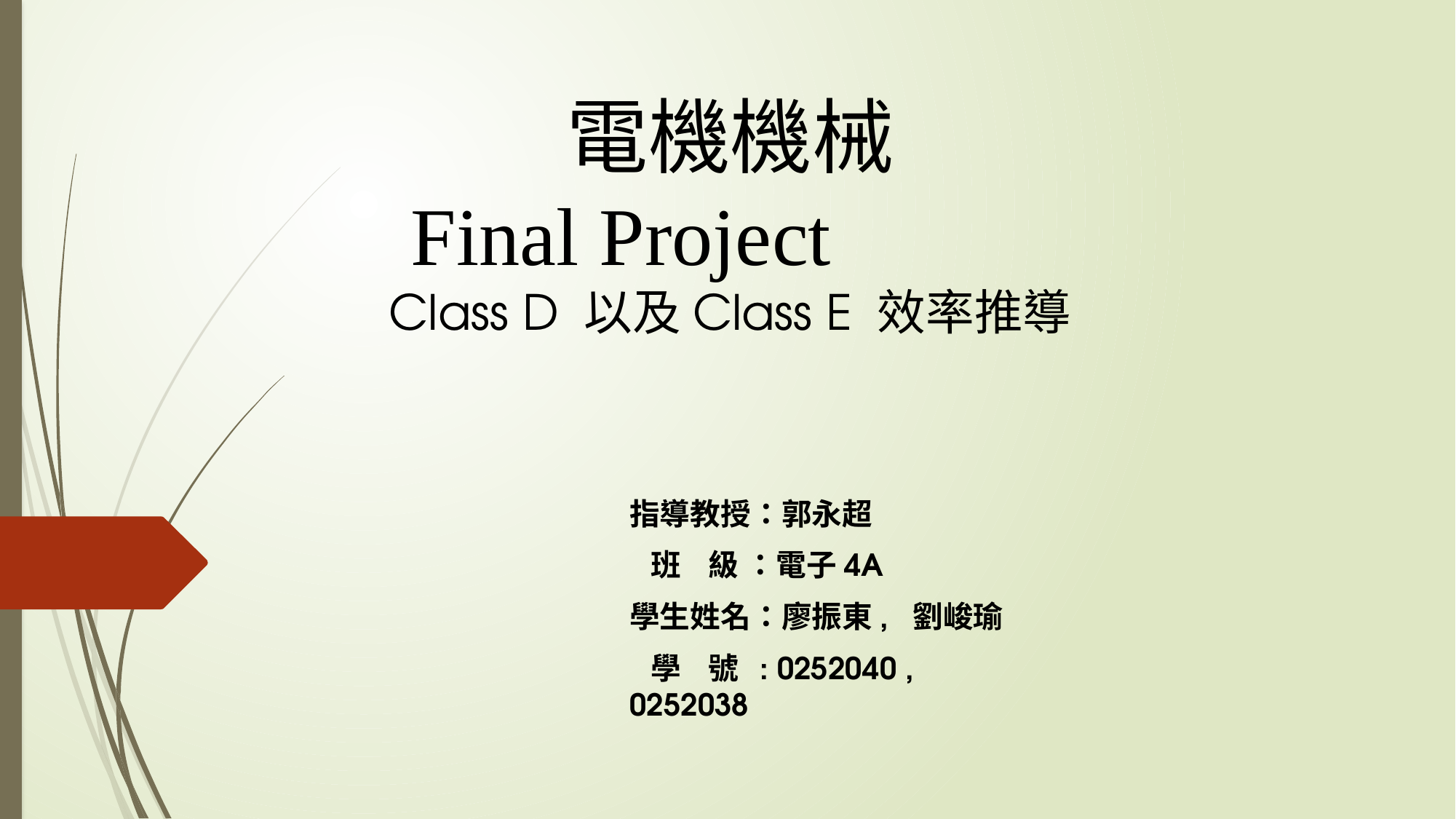

電機機械
Final Project
Class D 以及Class E 效率推導
指導教授：郭永超
  班    級 ：電子4A
學生姓名：廖振東,  劉峻瑜
  學    號  : 0252040 , 0252038